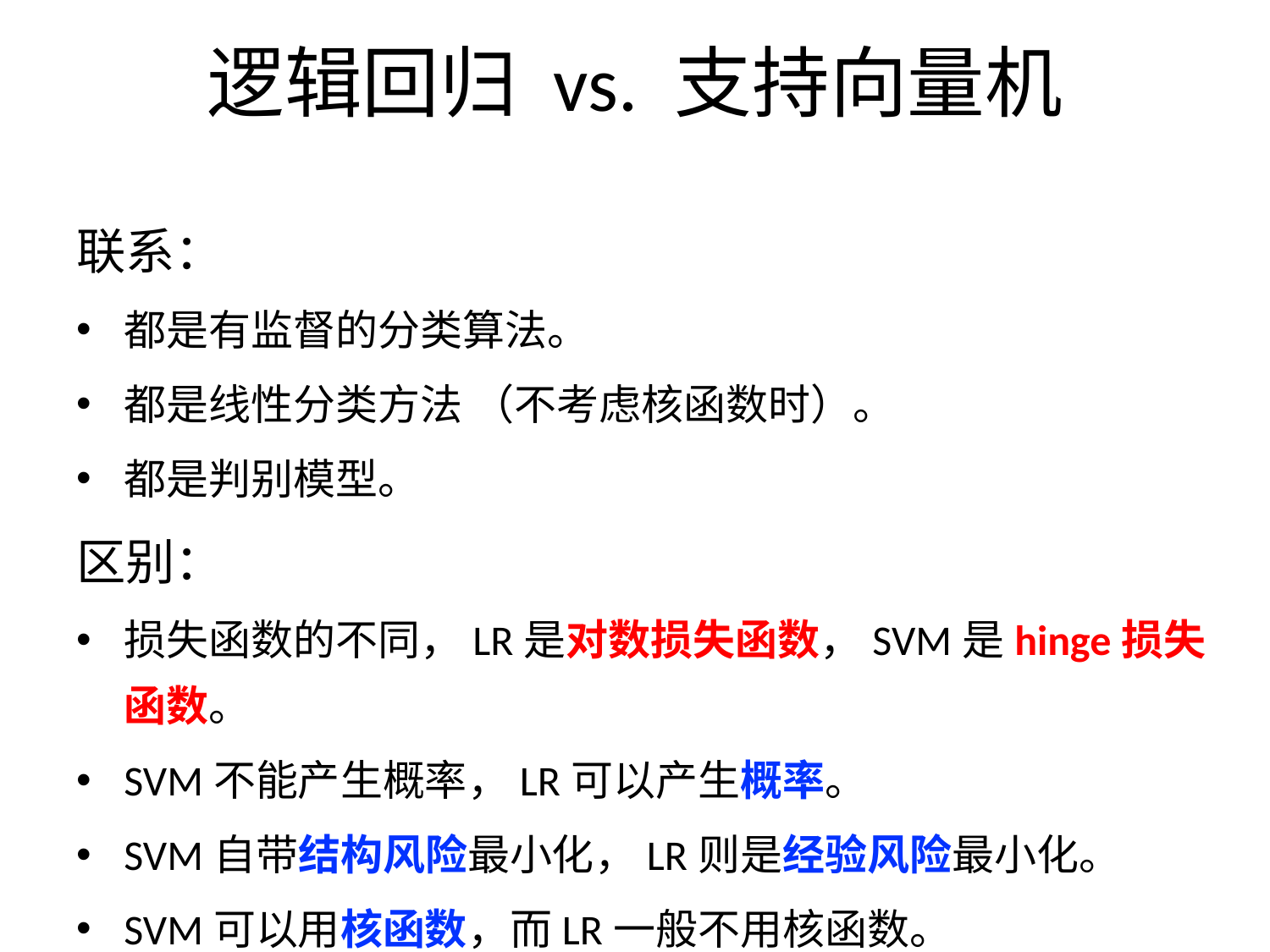

# 逻辑回归 vs. 支持向量机
联系：
都是有监督的分类算法。
都是线性分类方法 （不考虑核函数时）。
都是判别模型。
区别：
损失函数的不同，LR是对数损失函数，SVM是hinge损失函数。
SVM不能产生概率，LR可以产生概率。
SVM自带结构风险最小化，LR则是经验风险最小化。
SVM可以用核函数，而LR一般不用核函数。